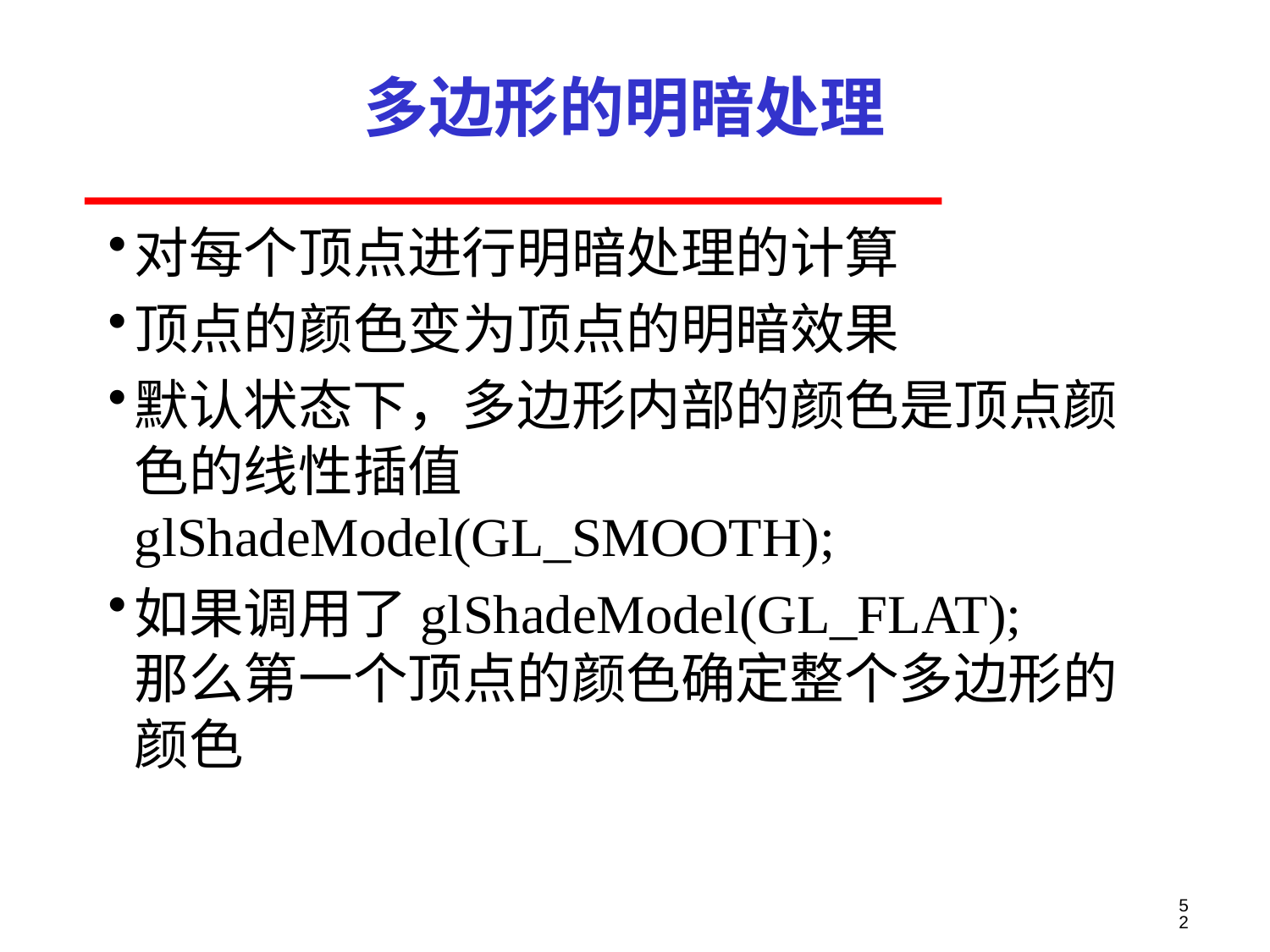

# 多边形的明暗处理
对每个顶点进行明暗处理的计算
顶点的颜色变为顶点的明暗效果
默认状态下，多边形内部的颜色是顶点颜
色的线性插值
glShadeModel(GL_SMOOTH);
如果调用了glShadeModel(GL_FLAT);
那么第一个顶点的颜色确定整个多边形的颜色
52